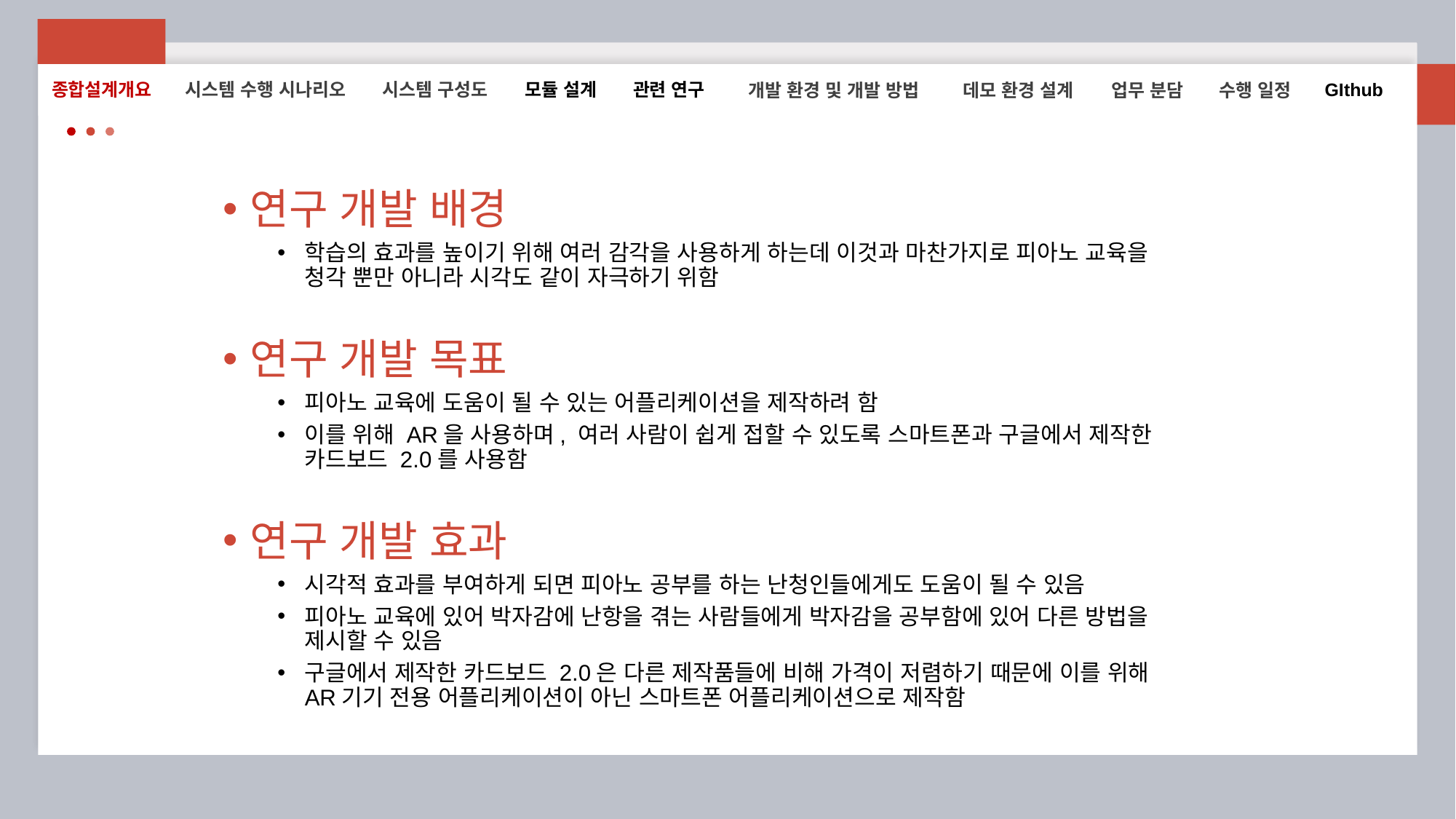

시스템 수행 시나리오
시스템 구성도
모듈 설계
관련 연구
GIthub
종합설계개요
개발 환경 및 개발 방법
데모 환경 설계
업무 분담
수행 일정

연구 개발 배경
학습의 효과를 높이기 위해 여러 감각을 사용하게 하는데 이것과 마찬가지로 피아노 교육을 청각 뿐만 아니라 시각도 같이 자극하기 위함

연구 개발 목표
피아노 교육에 도움이 될 수 있는 어플리케이션을 제작하려 함
이를 위해 AR을 사용하며, 여러 사람이 쉽게 접할 수 있도록 스마트폰과 구글에서 제작한 카드보드 2.0를 사용함

연구 개발 효과
시각적 효과를 부여하게 되면 피아노 공부를 하는 난청인들에게도 도움이 될 수 있음
피아노 교육에 있어 박자감에 난항을 겪는 사람들에게 박자감을 공부함에 있어 다른 방법을 제시할 수 있음
구글에서 제작한 카드보드 2.0은 다른 제작품들에 비해 가격이 저렴하기 때문에 이를 위해 AR기기 전용 어플리케이션이 아닌 스마트폰 어플리케이션으로 제작함